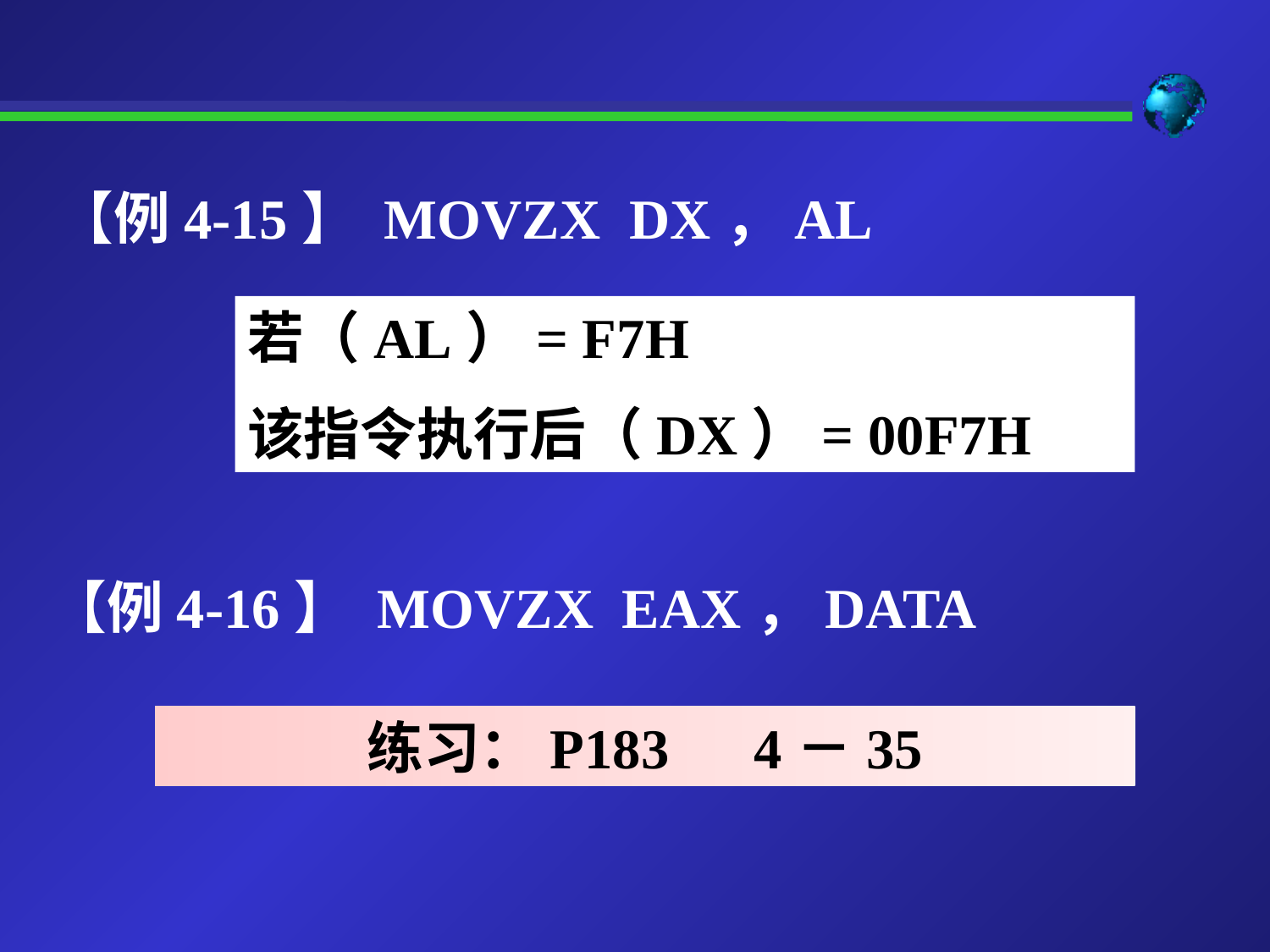

【例4-15】 MOVZX  DX，AL
若（AL）= F7H
该指令执行后（DX）= 00F7H
【例4-16】 MOVZX  EAX，DATA
练习：P183      4－35
13